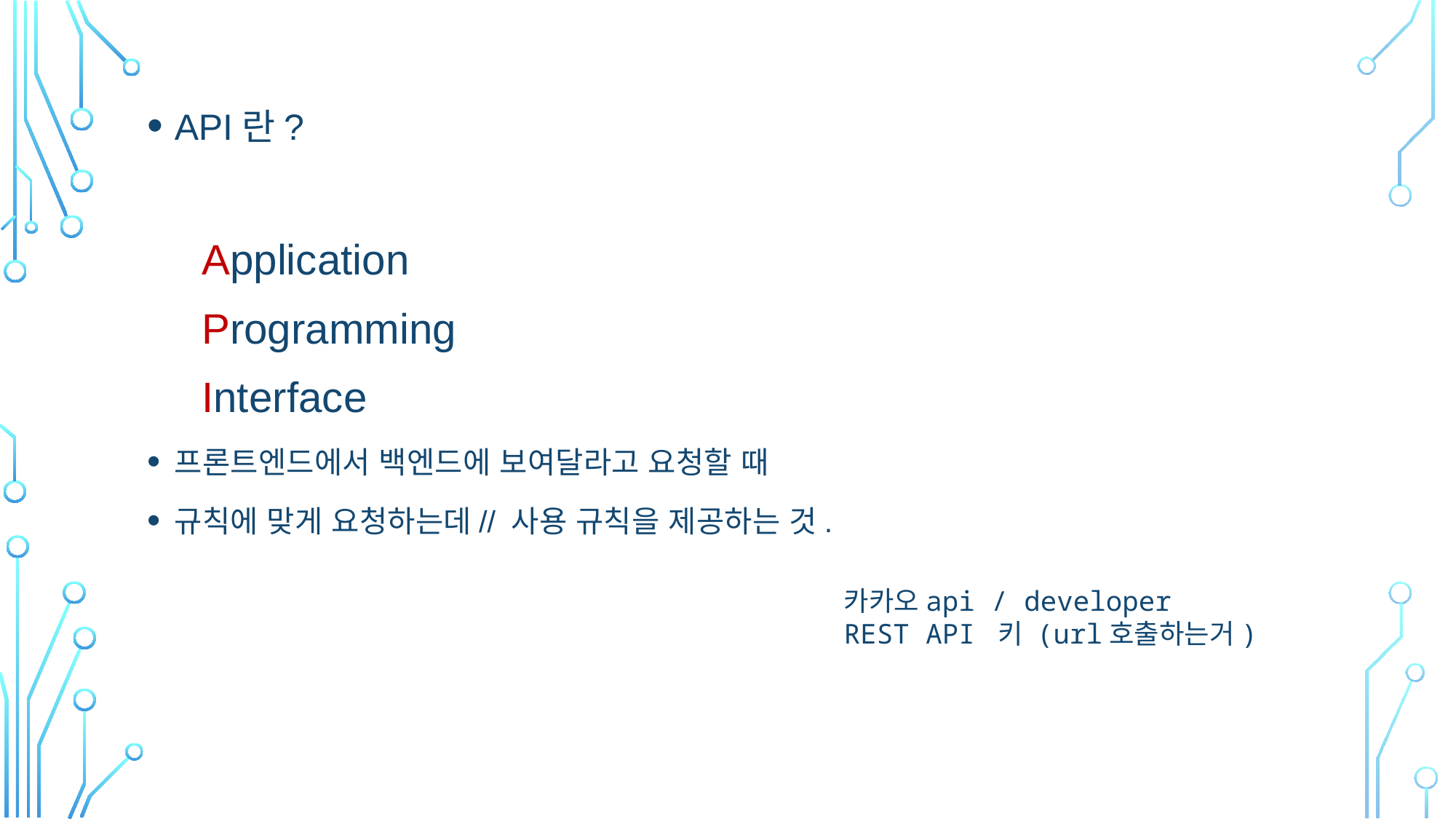

API란?

Application
Programming
Interface
프론트엔드에서 백엔드에 보여달라고 요청할 때
규칙에 맞게 요청하는데// 사용 규칙을 제공하는 것.

카카오api / developer
REST API 키 (url호출하는거)